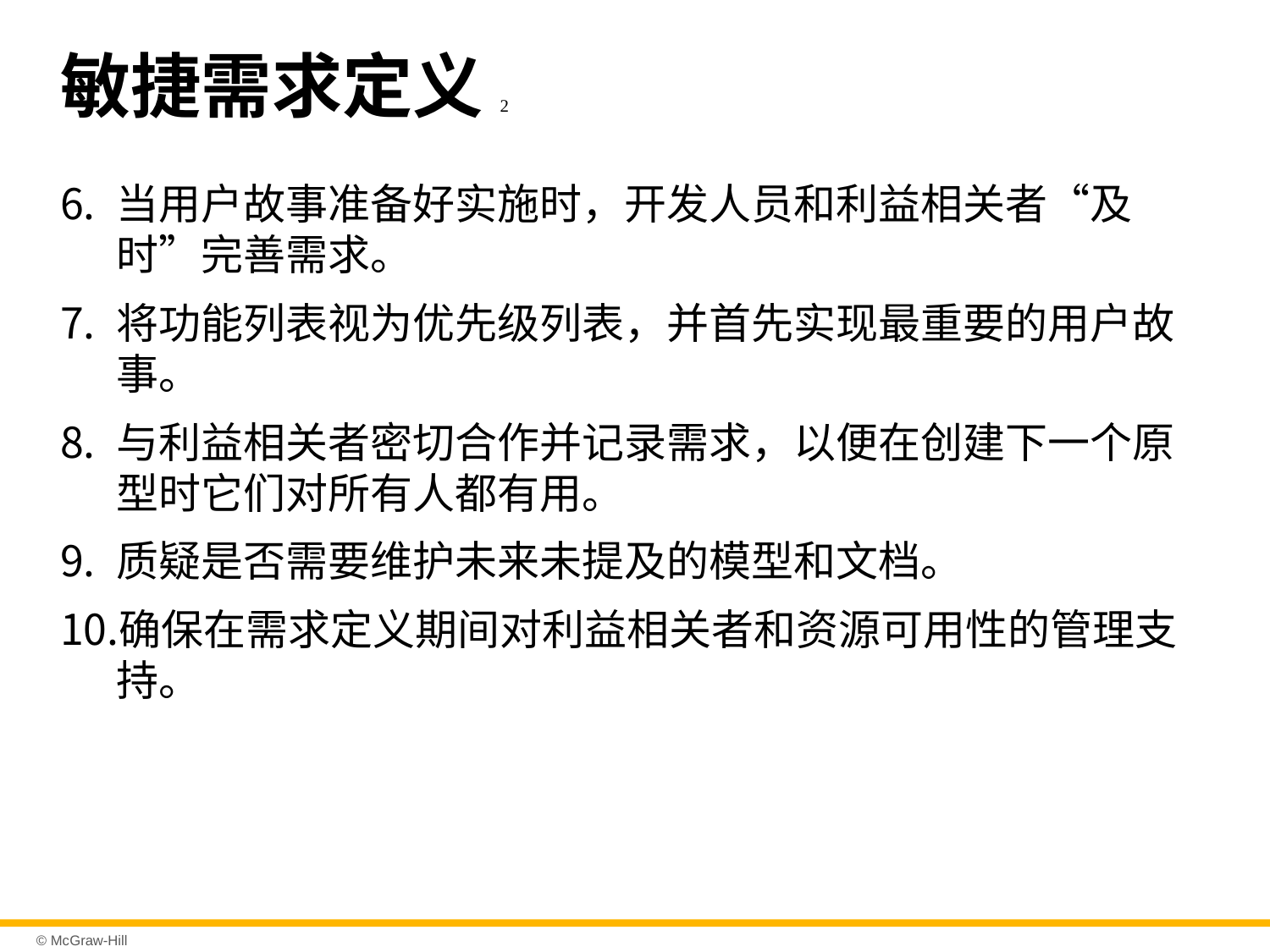

# 敏捷需求定义2
当用户故事准备好实施时，开发人员和利益相关者“及时”完善需求。
将功能列表视为优先级列表，并首先实现最重要的用户故事。
与利益相关者密切合作并记录需求，以便在创建下一个原型时它们对所有人都有用。
质疑是否需要维护未来未提及的模型和文档。
确保在需求定义期间对利益相关者和资源可用性的管理支持。
10